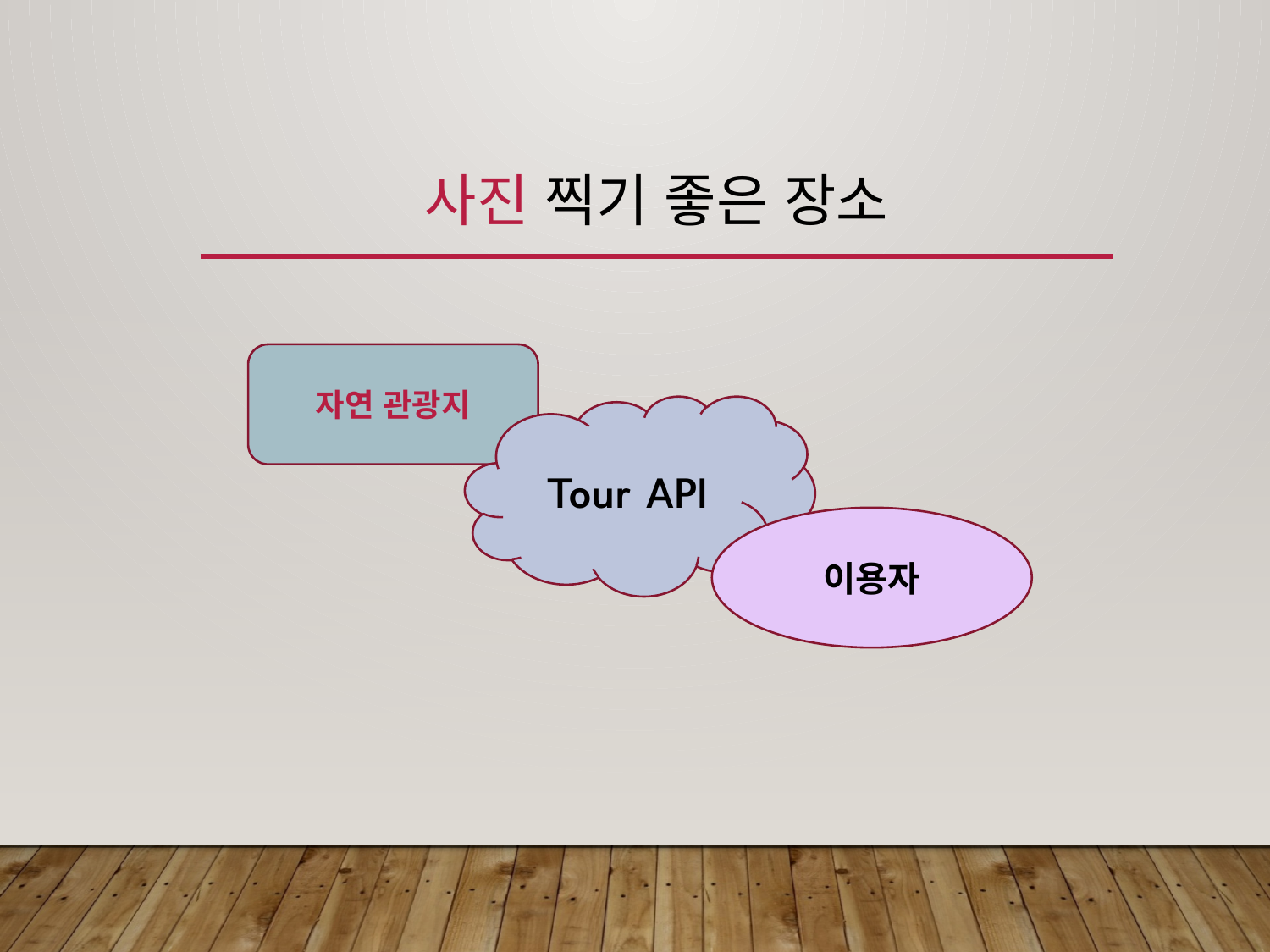

# 사진 찍기 좋은 장소
자연 관광지
Tour API
이용자